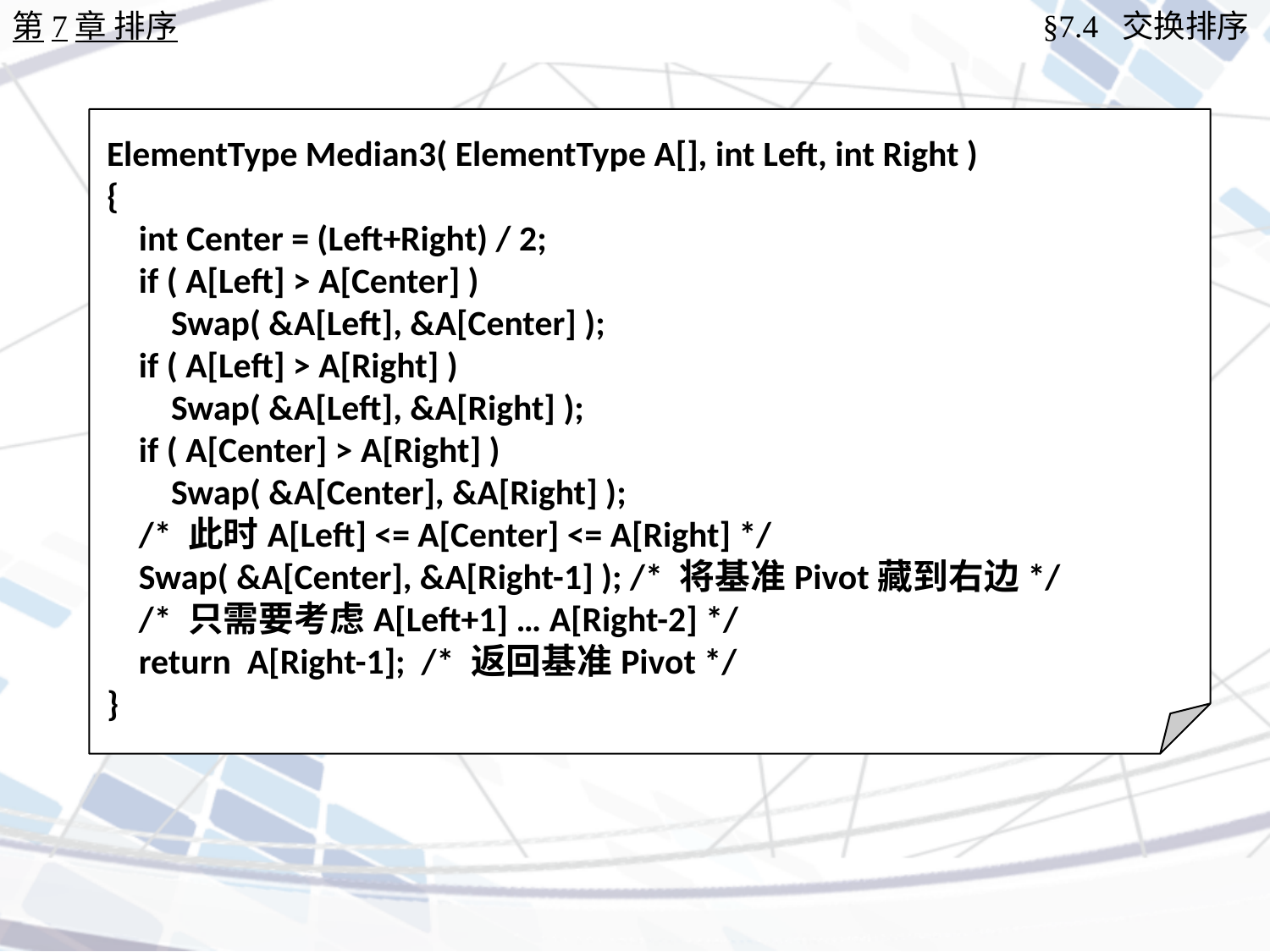

第7章 排序
§7.4  交换排序
ElementType Median3( ElementType A[], int Left, int Right )
{
    int Center = (Left+Right) / 2;
    if ( A[Left] > A[Center] )
        Swap( &A[Left], &A[Center] );
    if ( A[Left] > A[Right] )
        Swap( &A[Left], &A[Right] );
    if ( A[Center] > A[Right] )
        Swap( &A[Center], &A[Right] );
    /* 此时A[Left] <= A[Center] <= A[Right] */
    Swap( &A[Center], &A[Right-1] ); /* 将基准Pivot藏到右边*/
    /* 只需要考虑A[Left+1] … A[Right-2] */
    return  A[Right-1];  /* 返回基准Pivot */
}